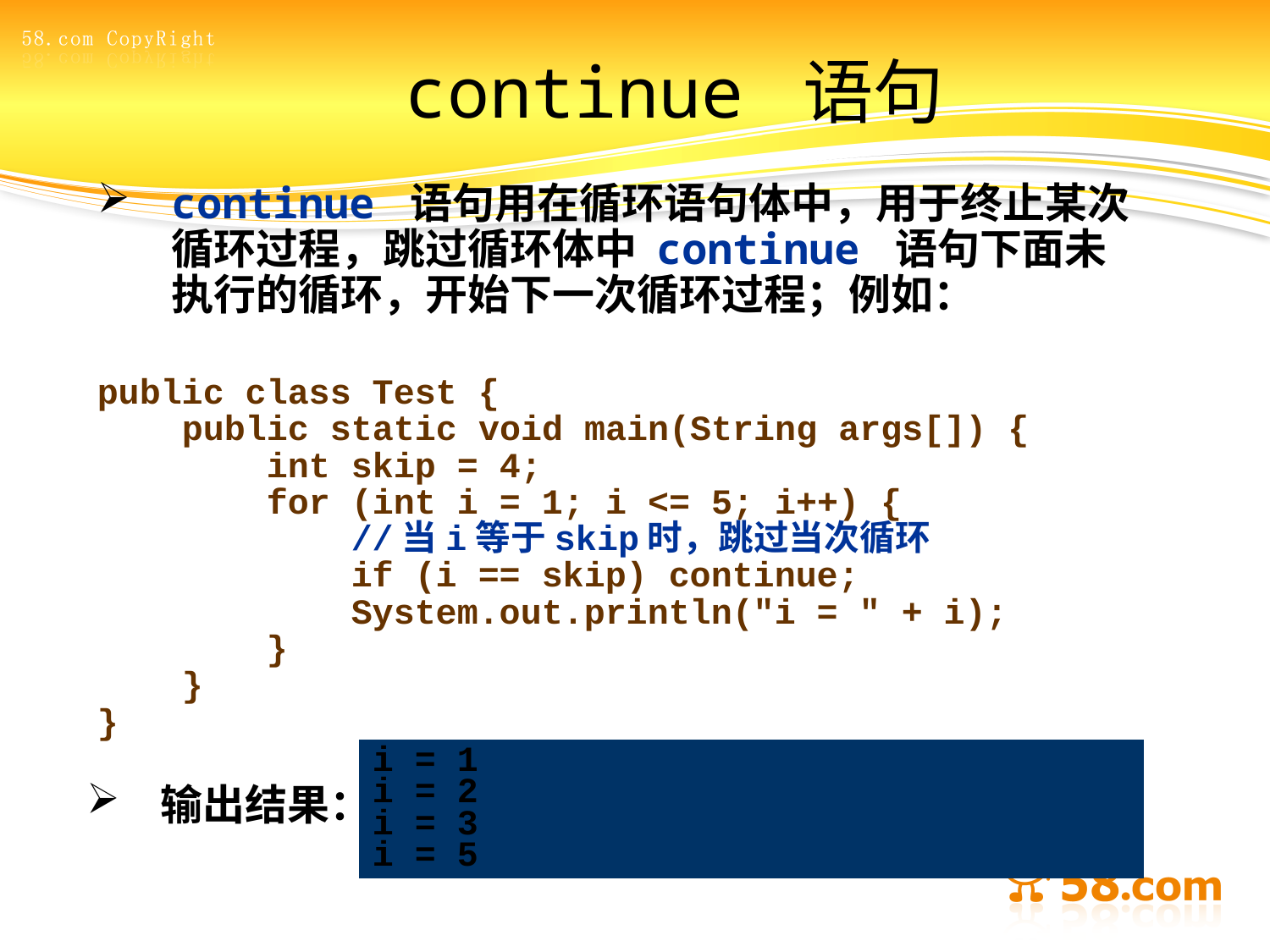

# continue 语句
continue 语句用在循环语句体中，用于终止某次循环过程，跳过循环体中 continue 语句下面未执行的循环，开始下一次循环过程；例如：

public class Test {
    public static void main(String args[]) {
        int skip = 4;
        for (int i = 1; i <= 5; i++) {
            //当i等于skip时，跳过当次循环
            if (i == skip) continue;
            System.out.println("i = " + i);
        }
    }
}
i = 1
i = 2
i = 3
i = 5
输出结果：